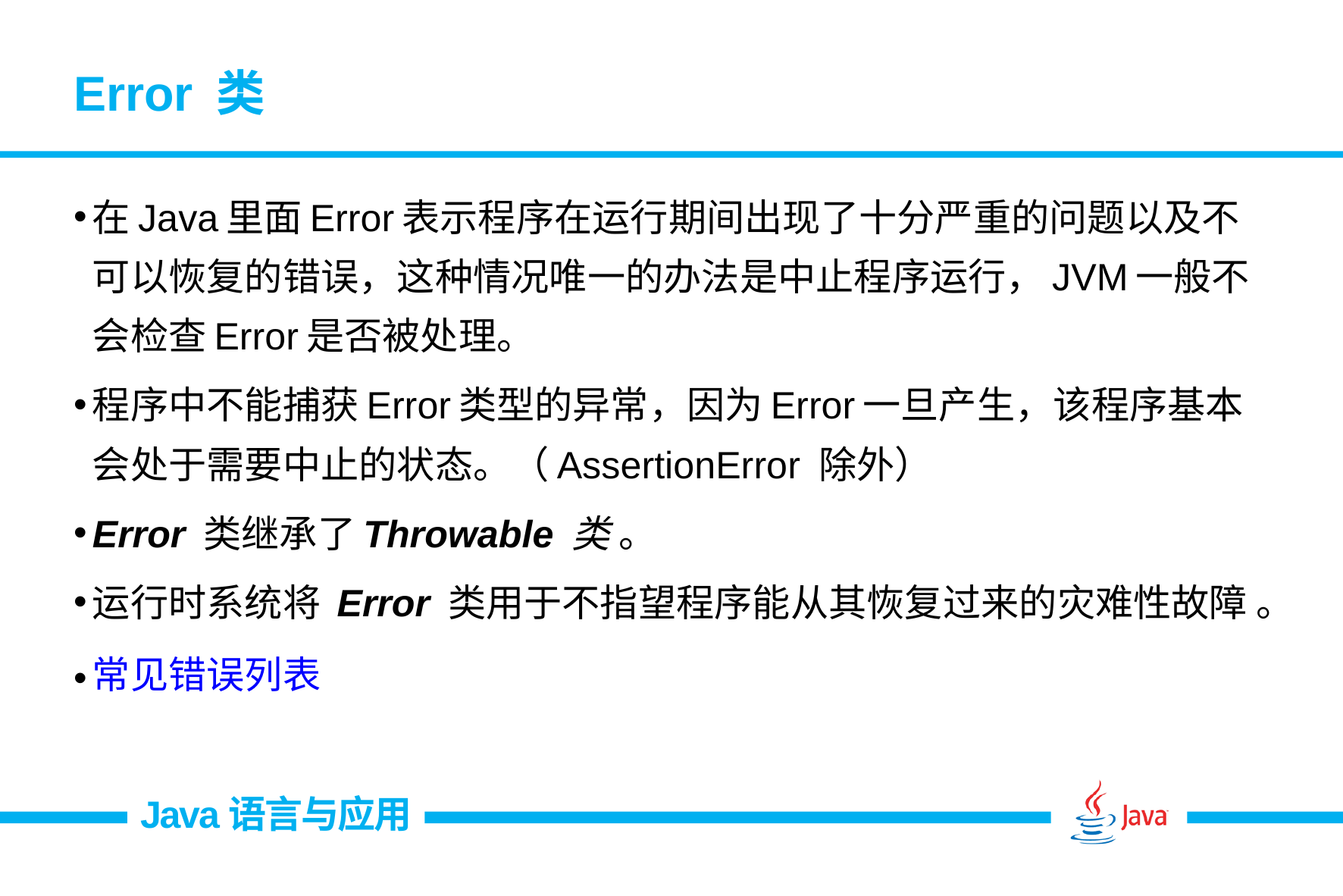

# Error 类
在Java里面Error表示程序在运行期间出现了十分严重的问题以及不可以恢复的错误，这种情况唯一的办法是中止程序运行，JVM一般不会检查Error是否被处理。
程序中不能捕获Error类型的异常，因为Error一旦产生，该程序基本会处于需要中止的状态。（AssertionError 除外）
Error 类继承了Throwable 类 。
运行时系统将 Error 类用于不指望程序能从其恢复过来的灾难性故障 。
常见错误列表

15